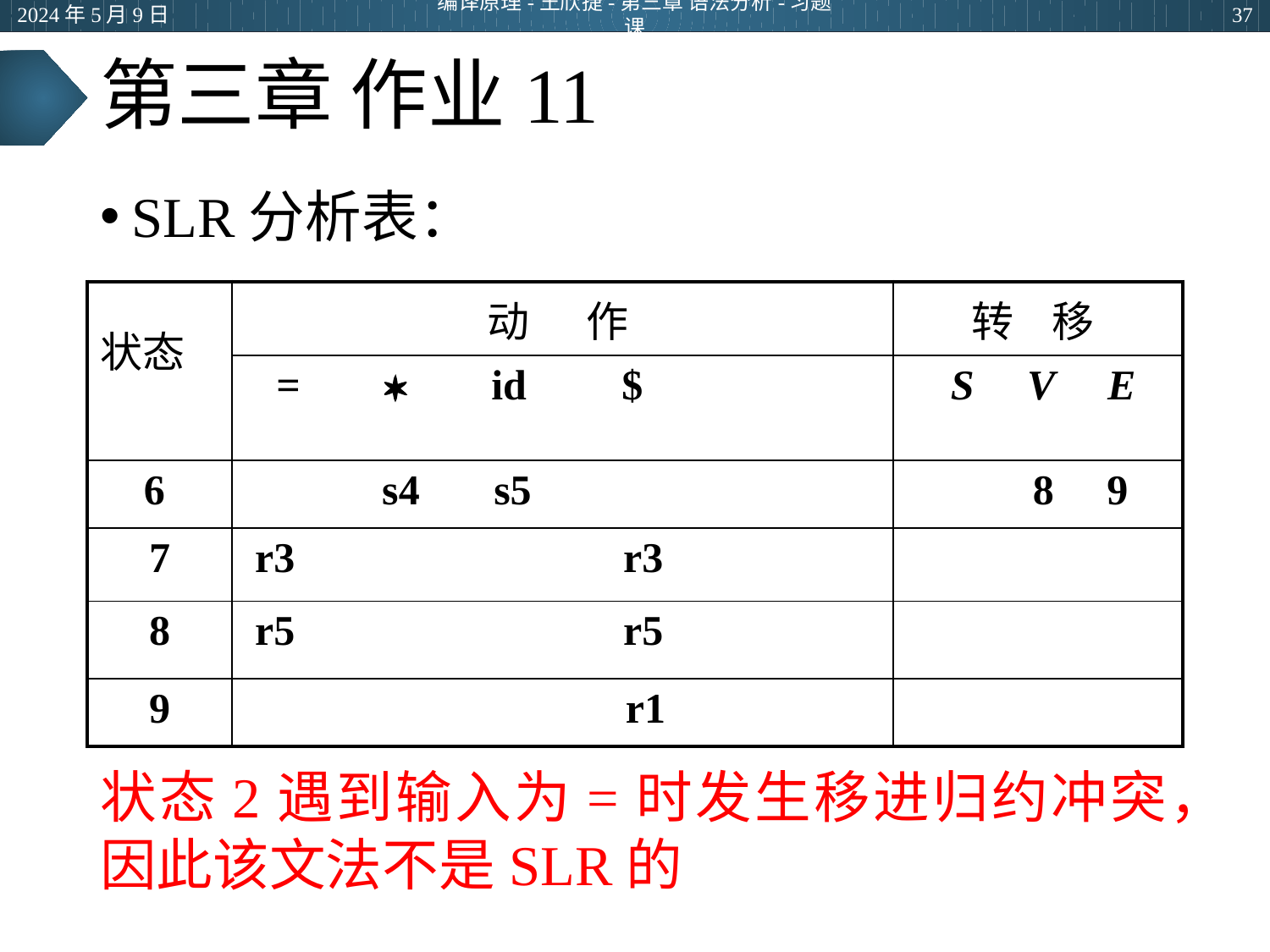

2024年5月9日
编译原理-王欣捷-第三章 语法分析-习题课
37
# 第三章 作业11
SLR分析表：

状态2遇到输入为=时发生移进归约冲突，
因此该文法不是SLR的

| 状态 | 动 作 | 转 移 |
| --- | --- | --- |
|  | = ∗ id $ | S V E |
| 6 | s4 s5 | 8 9 |
| 7 | r3 r3 |  |
| 8 | r5 r5 |  |
| 9 | r1 |  |